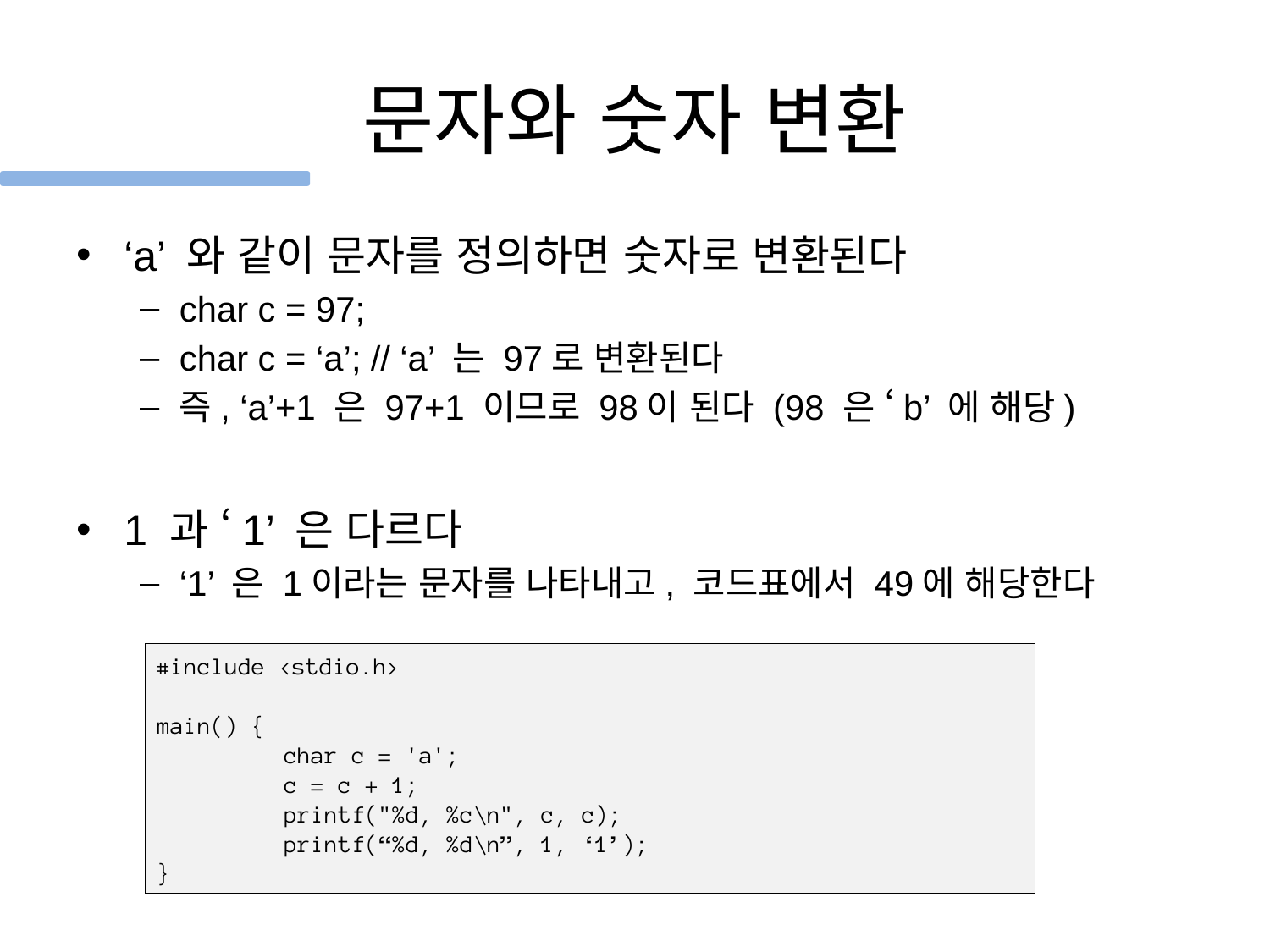

# 문자와 숫자 변환

‘a’ 와 같이 문자를 정의하면 숫자로 변환된다
char c = 97;
char c = ‘a’; // ‘a’ 는 97로 변환된다
즉, ‘a’+1 은 97+1 이므로 98이 된다 (98 은 ‘b’ 에 해당)

1 과 ‘1’ 은 다르다
‘1’ 은 1이라는 문자를 나타내고, 코드표에서 49에 해당한다
#include <stdio.h>

main() {
	char c = 'a';
	c = c + 1;
	printf("%d, %c\n", c, c);
	printf(“%d, %d\n”, 1, ‘1’);
}